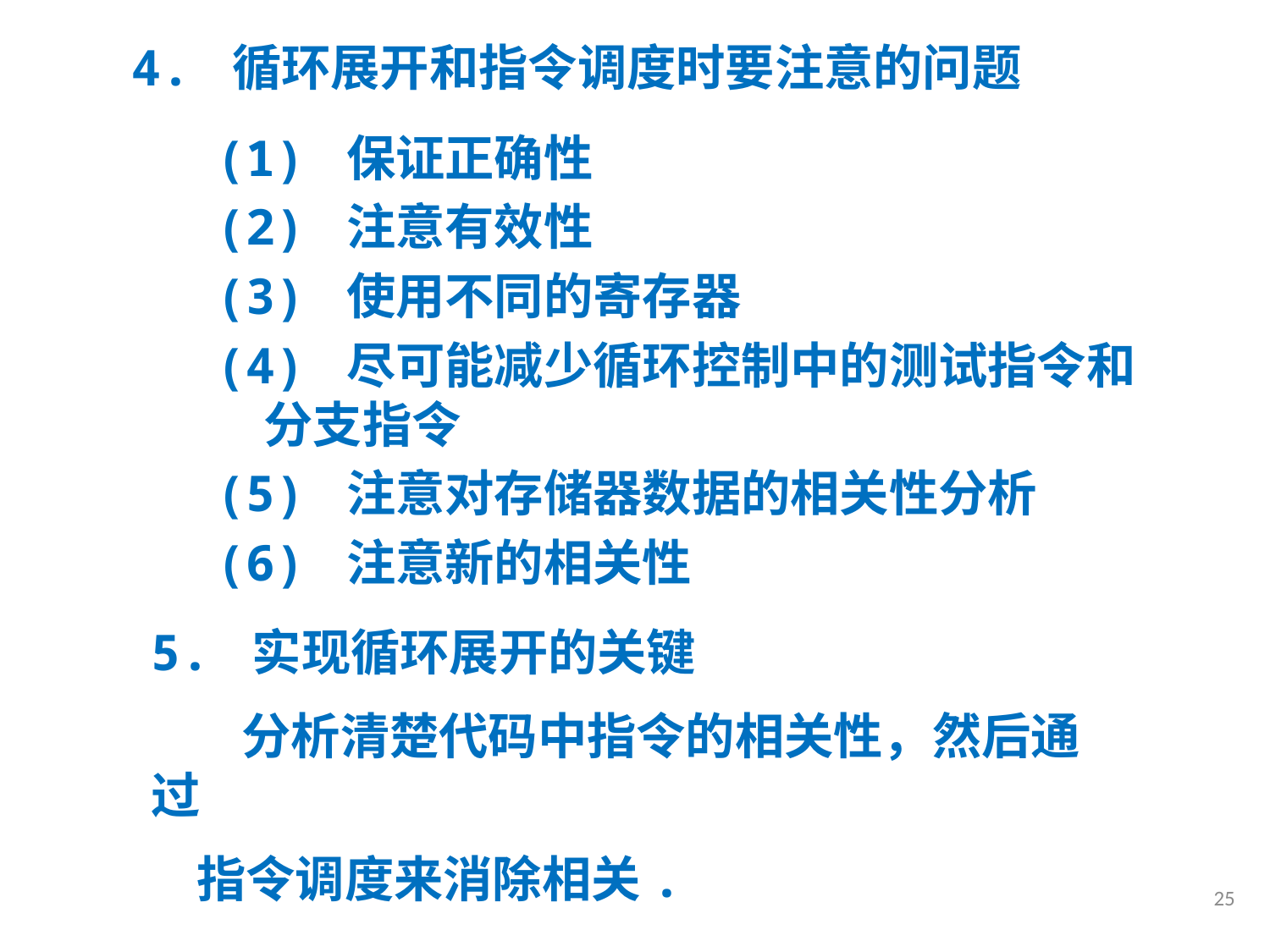

4. 循环展开和指令调度时要注意的问题
(1) 保证正确性
(2) 注意有效性
(3) 使用不同的寄存器
(4) 尽可能减少循环控制中的测试指令和分支指令
(5) 注意对存储器数据的相关性分析
(6) 注意新的相关性

5. 实现循环展开的关键
       分析清楚代码中指令的相关性，然后通过
   指令调度来消除相关.
25